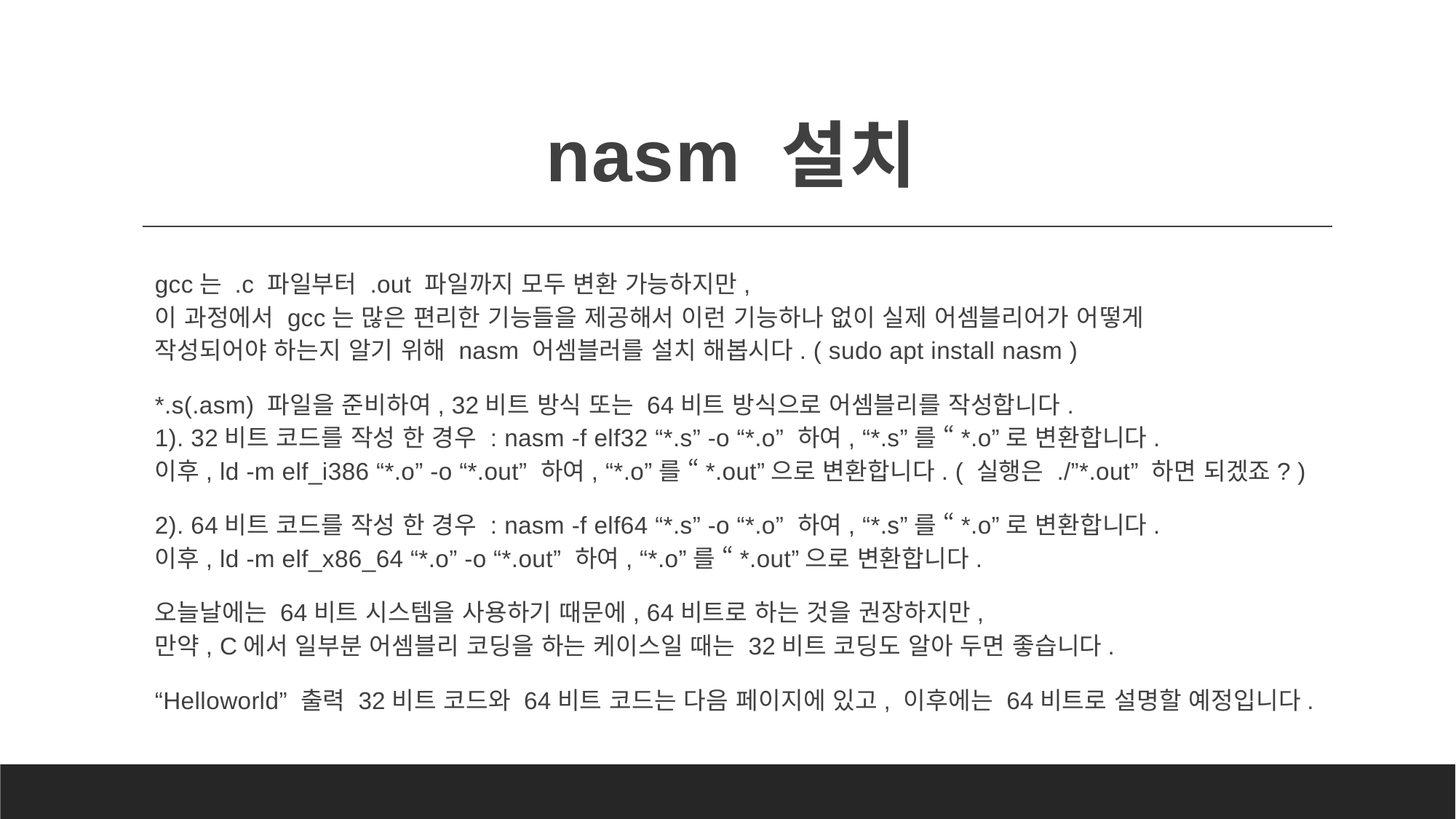

# nasm 설치
gcc는 .c 파일부터 .out 파일까지 모두 변환 가능하지만,
이 과정에서 gcc는 많은 편리한 기능들을 제공해서 이런 기능하나 없이 실제 어셈블리어가 어떻게
작성되어야 하는지 알기 위해 nasm 어셈블러를 설치 해봅시다. ( sudo apt install nasm )
*.s(.asm) 파일을 준비하여, 32비트 방식 또는 64비트 방식으로 어셈블리를 작성합니다.
1). 32비트 코드를 작성 한 경우 : nasm -f elf32 “*.s” -o “*.o” 하여, “*.s”를 “*.o”로 변환합니다.
이후, ld -m elf_i386 “*.o” -o “*.out” 하여, “*.o”를 “*.out”으로 변환합니다. ( 실행은 ./”*.out” 하면 되겠죠? )
2). 64비트 코드를 작성 한 경우 : nasm -f elf64 “*.s” -o “*.o” 하여, “*.s”를 “*.o”로 변환합니다.
이후, ld -m elf_x86_64 “*.o” -o “*.out” 하여, “*.o”를 “*.out”으로 변환합니다.
오늘날에는 64비트 시스템을 사용하기 때문에, 64비트로 하는 것을 권장하지만,
만약, C에서 일부분 어셈블리 코딩을 하는 케이스일 때는 32비트 코딩도 알아 두면 좋습니다.
“Helloworld” 출력 32비트 코드와 64비트 코드는 다음 페이지에 있고, 이후에는 64비트로 설명할 예정입니다.